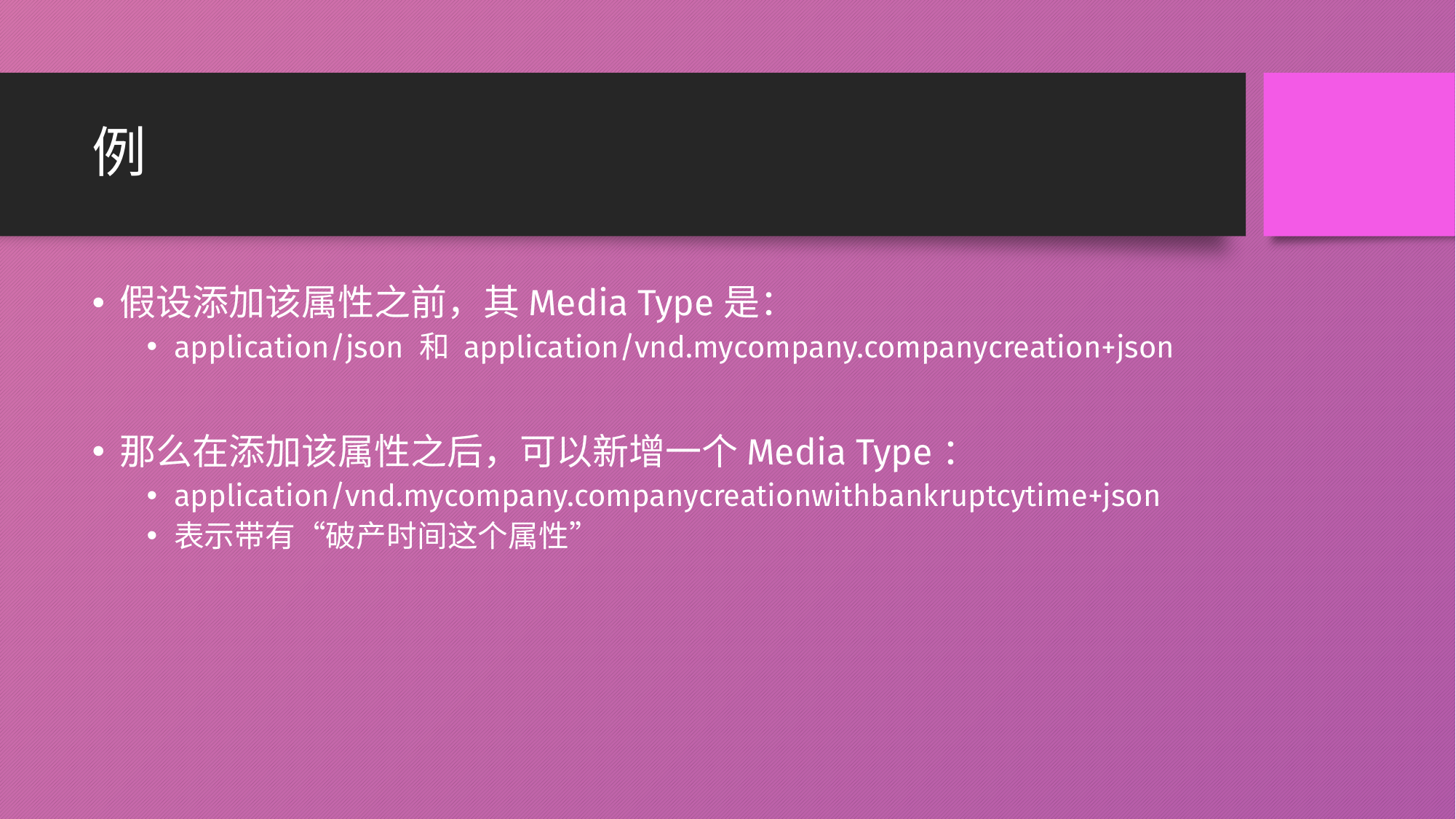

# 例
假设添加该属性之前，其Media Type是：
application/json 和 application/vnd.mycompany.companycreation+json

那么在添加该属性之后，可以新增一个Media Type：
application/vnd.mycompany.companycreationwithbankruptcytime+json
表示带有“破产时间这个属性”